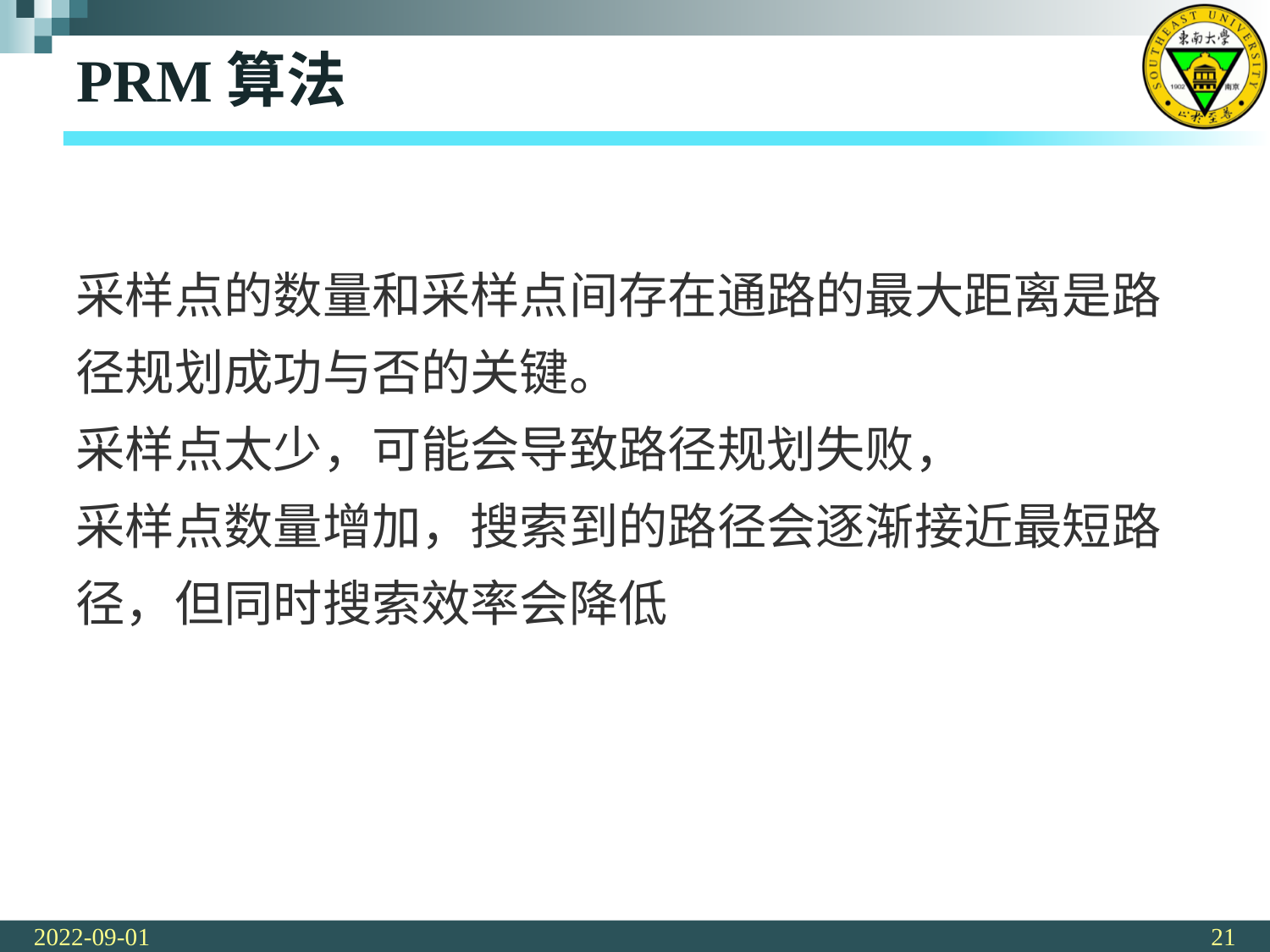

# PRM算法
采样点的数量和采样点间存在通路的最大距离是路径规划成功与否的关键。
采样点太少，可能会导致路径规划失败，
采样点数量增加，搜索到的路径会逐渐接近最短路径，但同时搜索效率会降低
2022-09-01
21